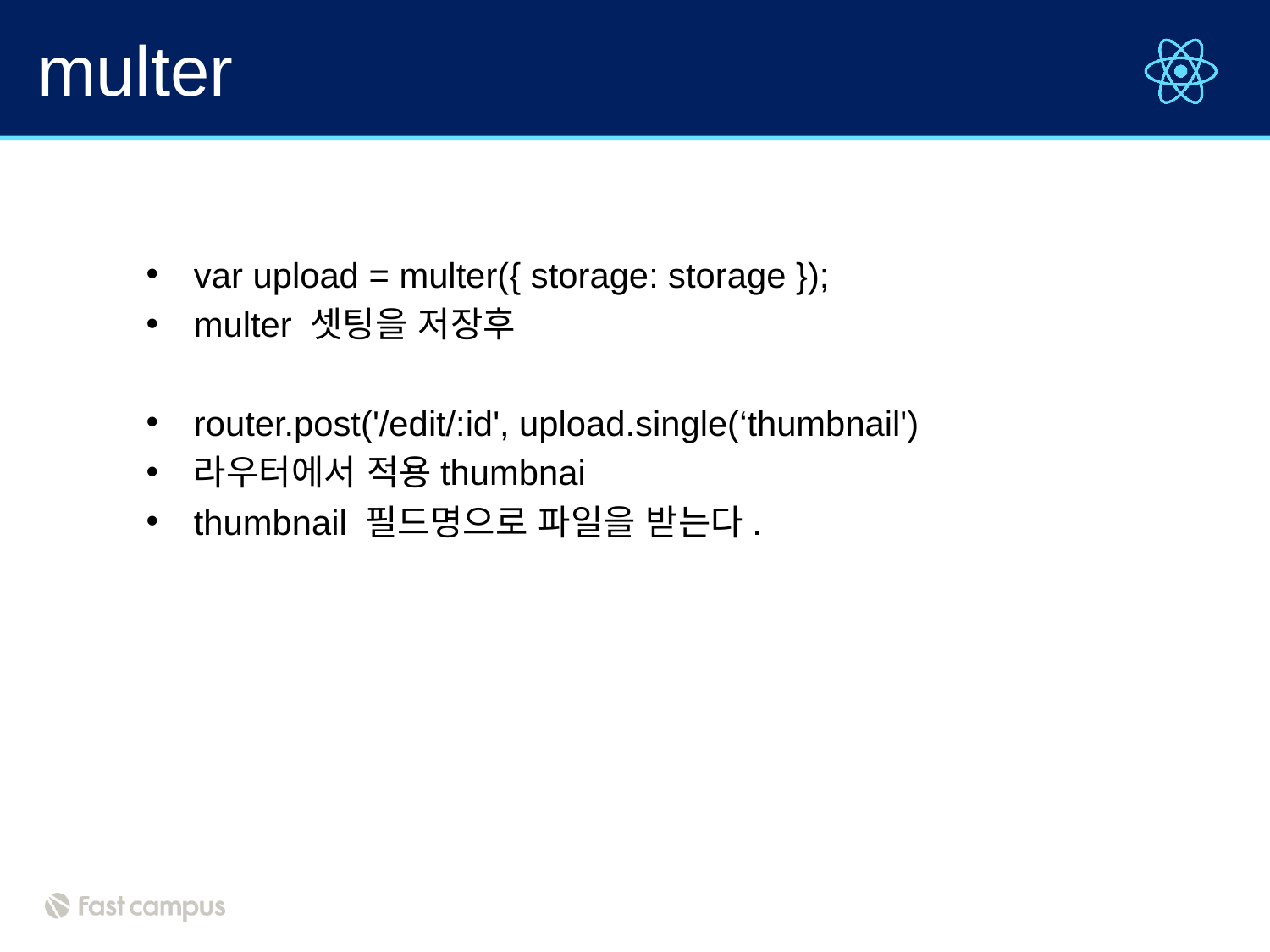

# multer
var upload = multer({ storage: storage });
multer 셋팅을 저장후

router.post('/edit/:id', upload.single(‘thumbnail')
라우터에서 적용thumbnai
thumbnail 필드명으로 파일을 받는다.